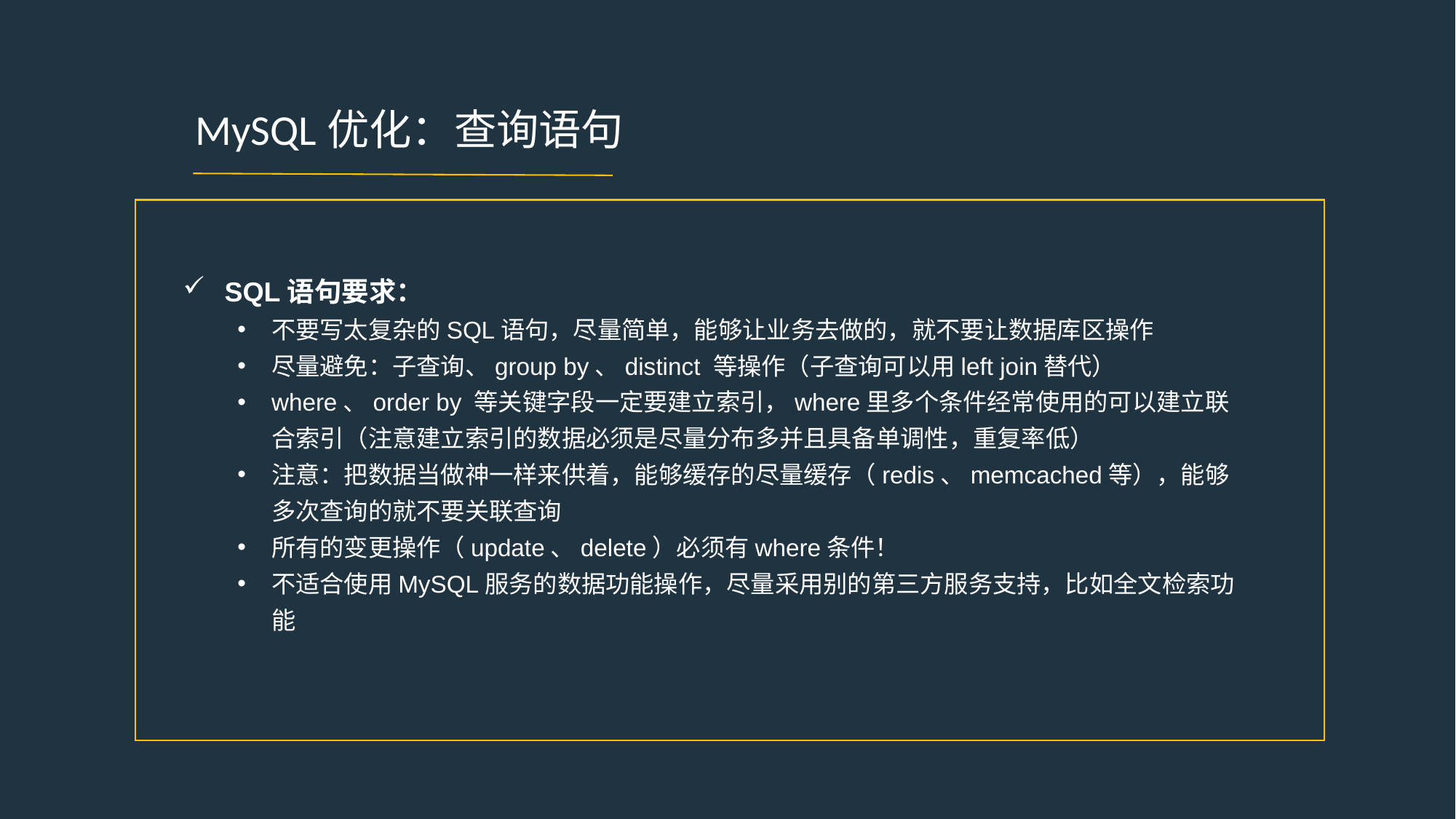

MySQL优化：查询语句

 SQL语句要求：
不要写太复杂的SQL语句，尽量简单，能够让业务去做的，就不要让数据库区操作
尽量避免：子查询、group by、distinct 等操作（子查询可以用left join替代）
where、order by 等关键字段一定要建立索引，where里多个条件经常使用的可以建立联合索引（注意建立索引的数据必须是尽量分布多并且具备单调性，重复率低）
注意：把数据当做神一样来供着，能够缓存的尽量缓存（redis、memcached等），能够多次查询的就不要关联查询
所有的变更操作（update、delete）必须有where条件！
不适合使用MySQL服务的数据功能操作，尽量采用别的第三方服务支持，比如全文检索功能